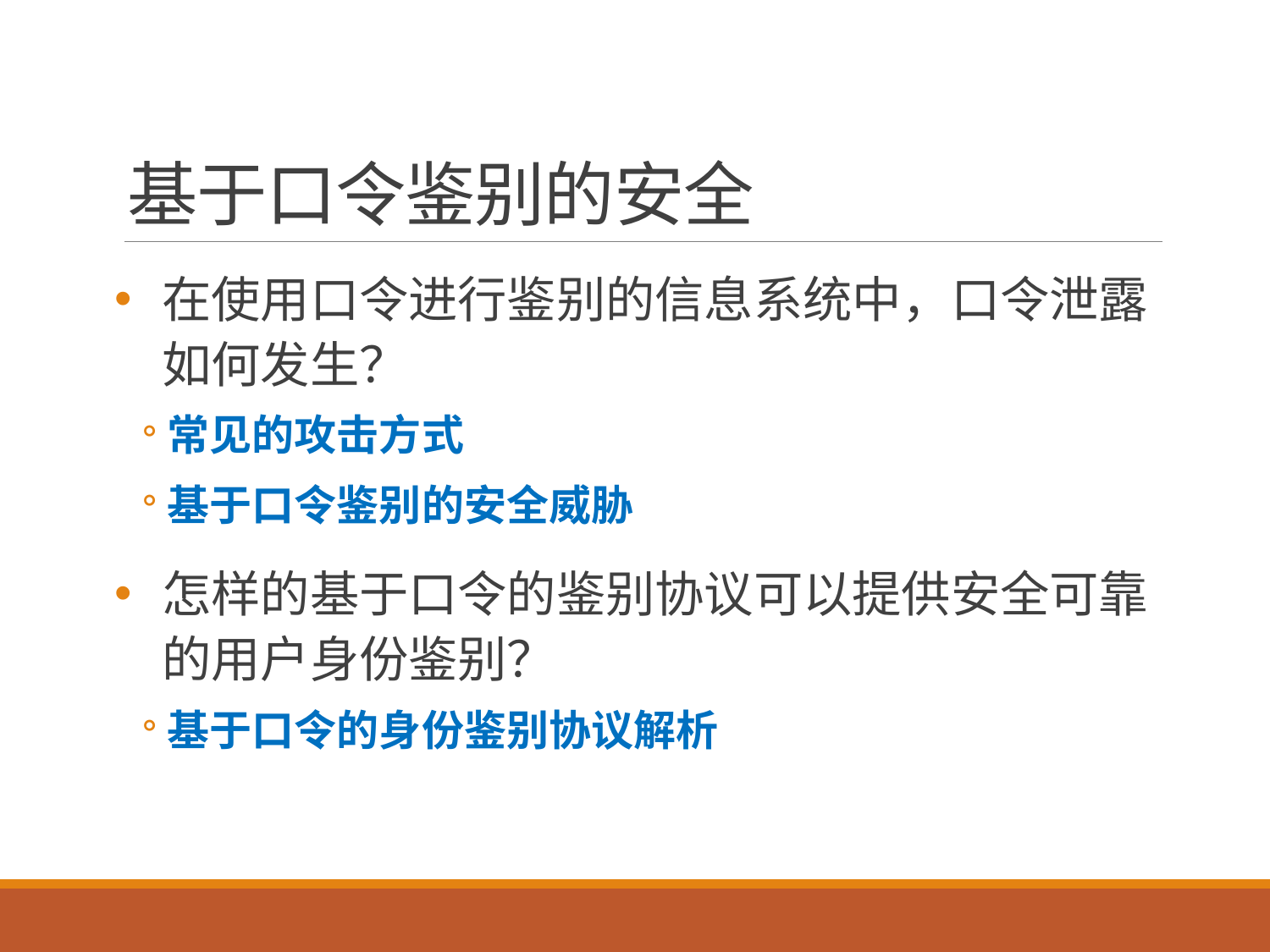

# 基于口令鉴别的安全
在使用口令进行鉴别的信息系统中，口令泄露如何发生？
常见的攻击方式
基于口令鉴别的安全威胁
怎样的基于口令的鉴别协议可以提供安全可靠的用户身份鉴别？
基于口令的身份鉴别协议解析
10